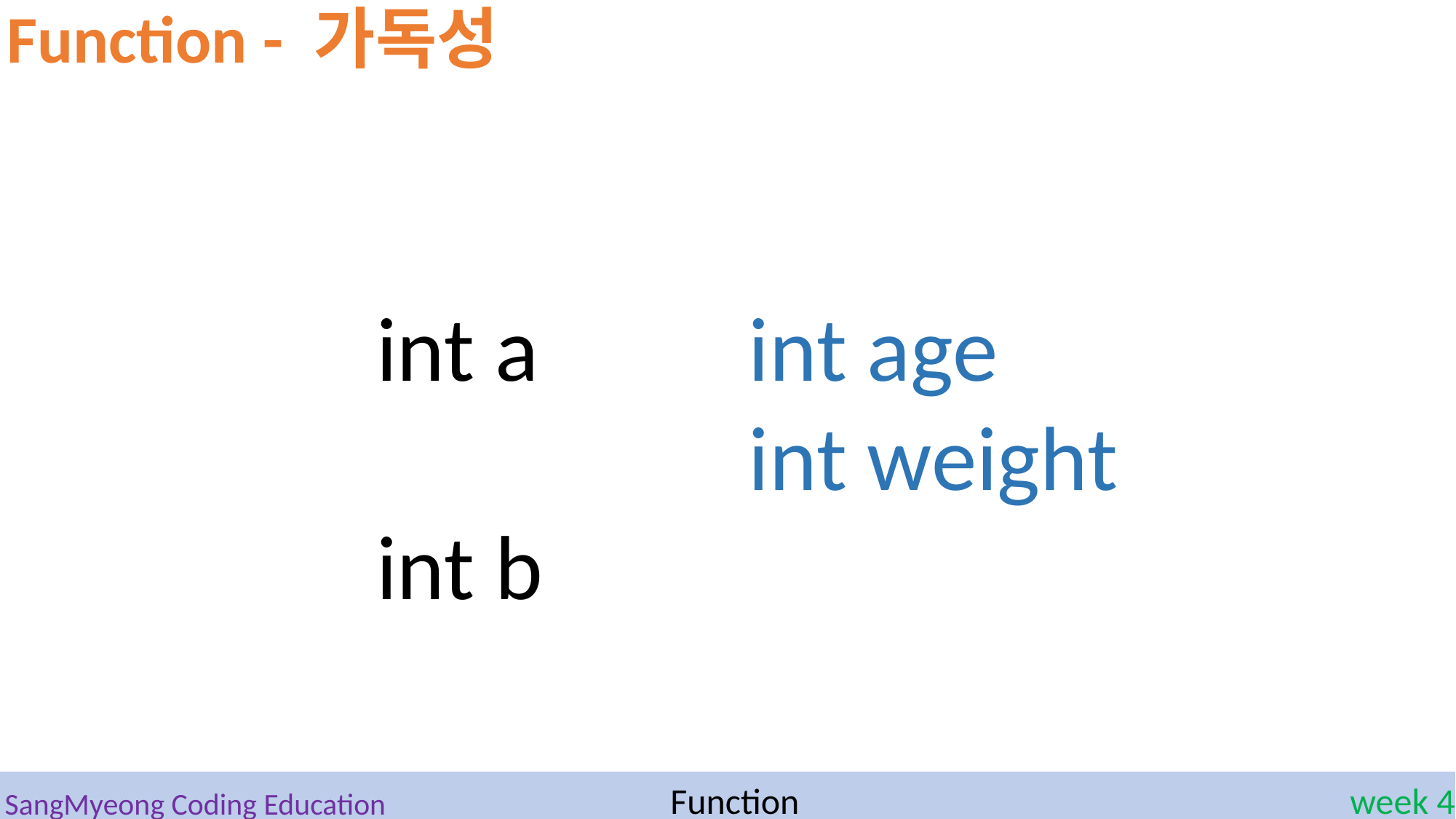

Function - 가독성
int a
int b
int age
int weight

Function
# SangMyeong Coding Education
week 4